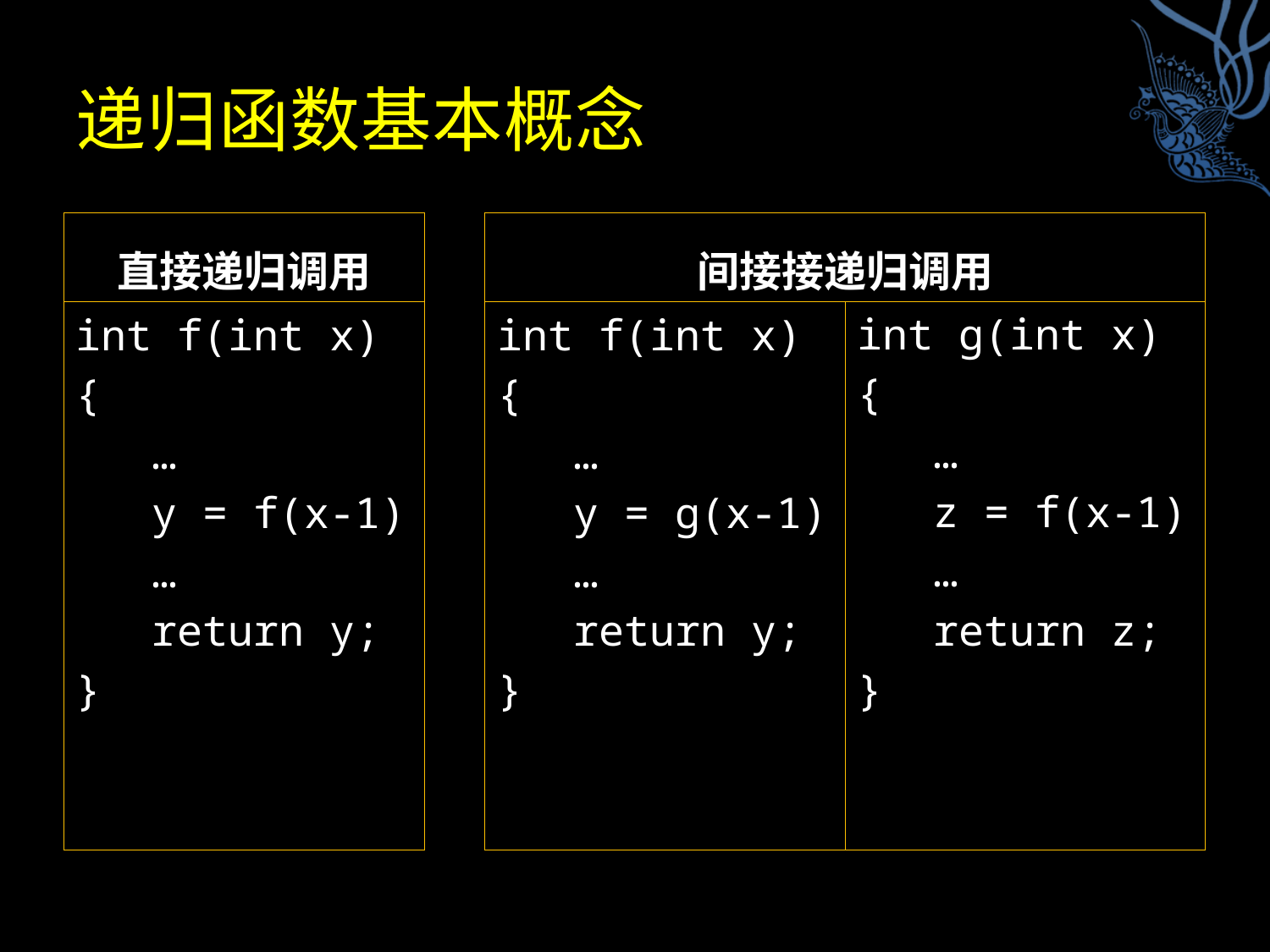

# 递归函数基本概念
直接递归调用
间接接递归调用
int g(int x)
{
   …
   z = f(x-1)
   …
   return z;
}
int f(int x)
{
   …
   y = f(x-1)
   …
   return y;
}
int f(int x)
{
   …
   y = g(x-1)
   …
   return y;
}